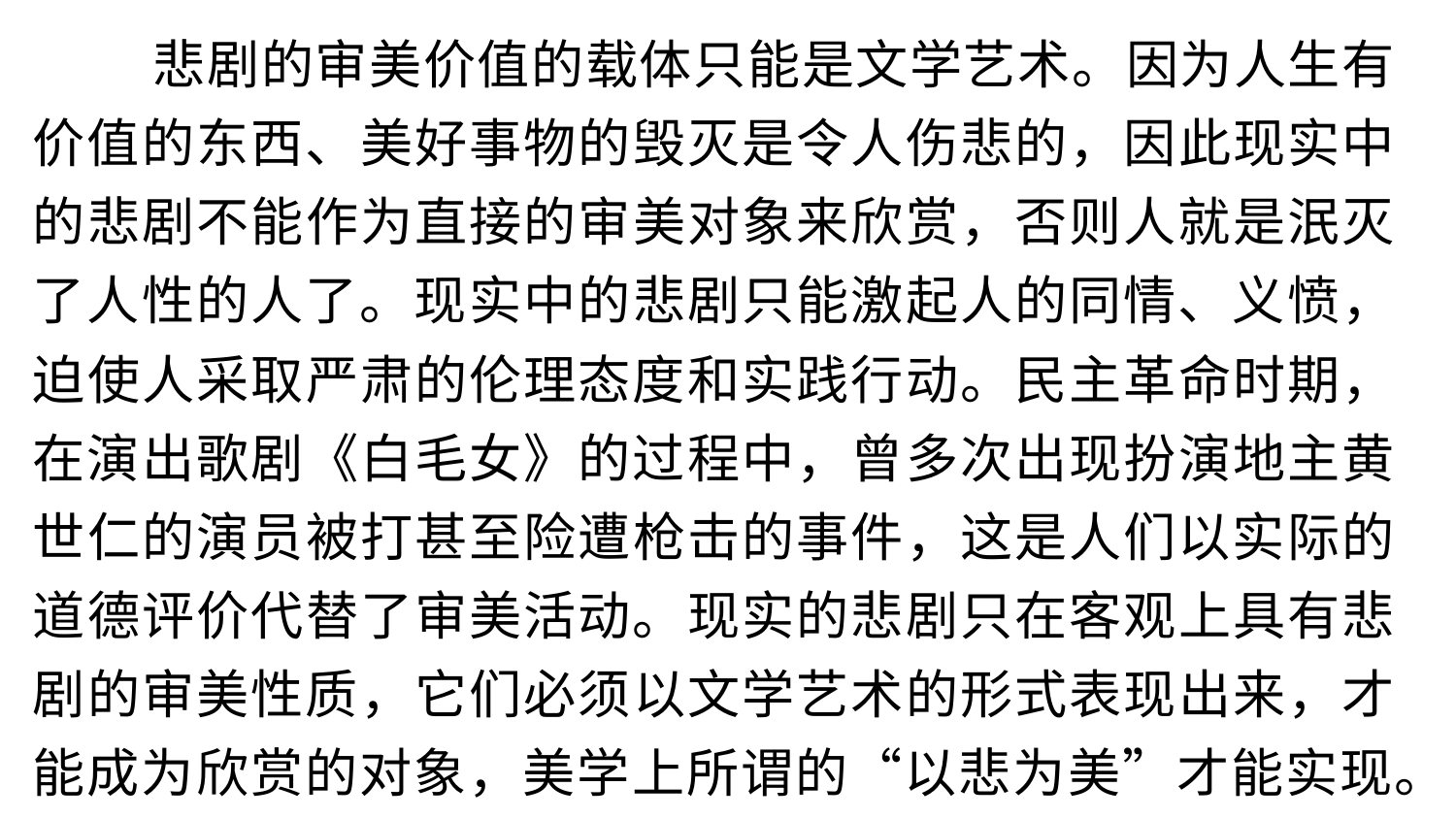

悲剧的审美价值的载体只能是文学艺术。因为人生有价值的东西、美好事物的毁灭是令人伤悲的，因此现实中的悲剧不能作为直接的审美对象来欣赏，否则人就是泯灭了人性的人了。现实中的悲剧只能激起人的同情、义愤，迫使人采取严肃的伦理态度和实践行动。民主革命时期，在演出歌剧《白毛女》的过程中，曾多次出现扮演地主黄世仁的演员被打甚至险遭枪击的事件，这是人们以实际的道德评价代替了审美活动。现实的悲剧只在客观上具有悲剧的审美性质，它们必须以文学艺术的形式表现出来，才能成为欣赏的对象，美学上所谓的“以悲为美”才能实现。